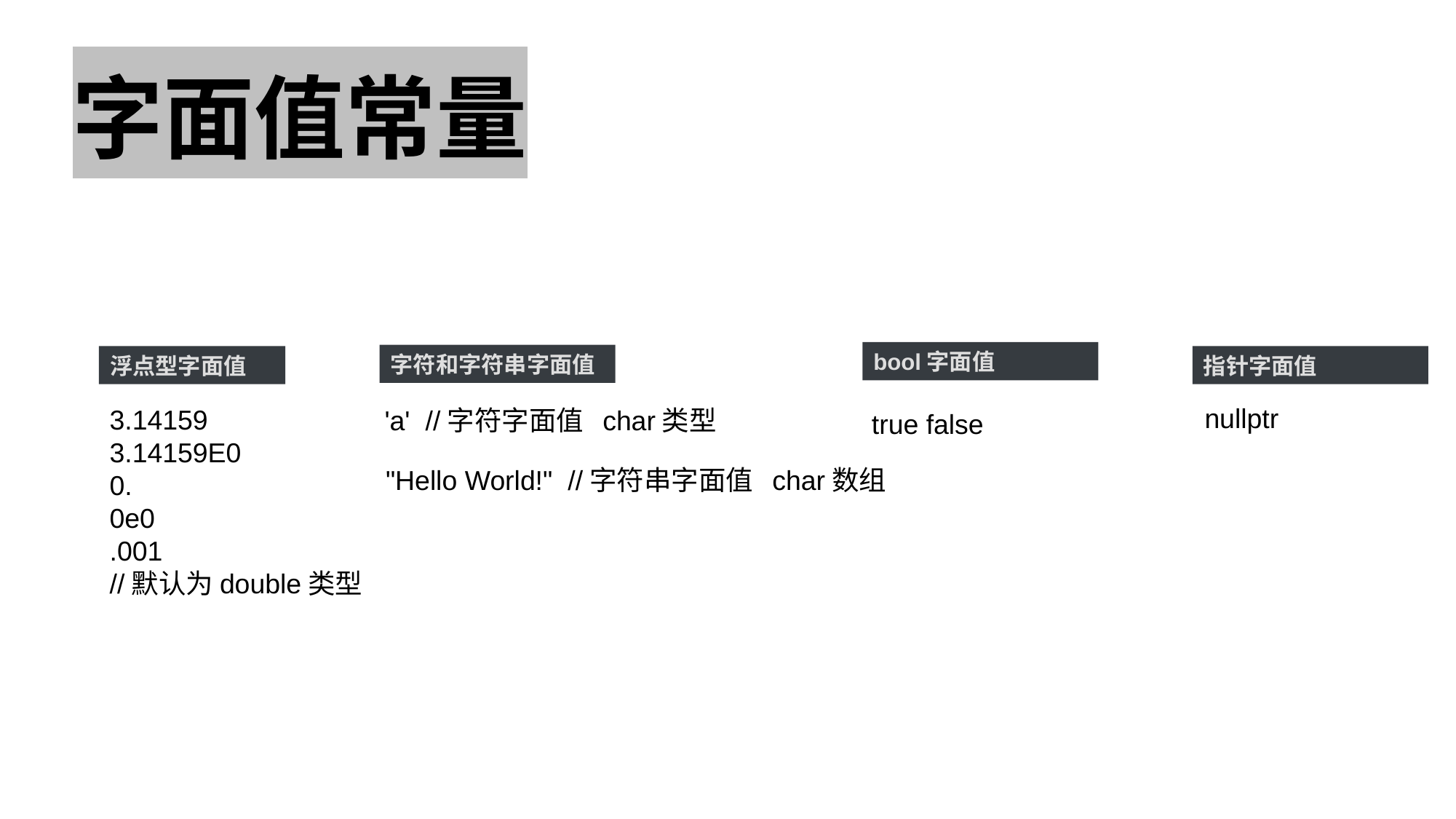

字面值常量
bool字面值
字符和字符串字面值
指针字面值
浮点型字面值
nullptr
3.14159
3.14159E0
0.
0e0
.001
//默认为double类型
'a'  //字符字面值  char类型
true false
"Hello World!"  //字符串字面值  char数组